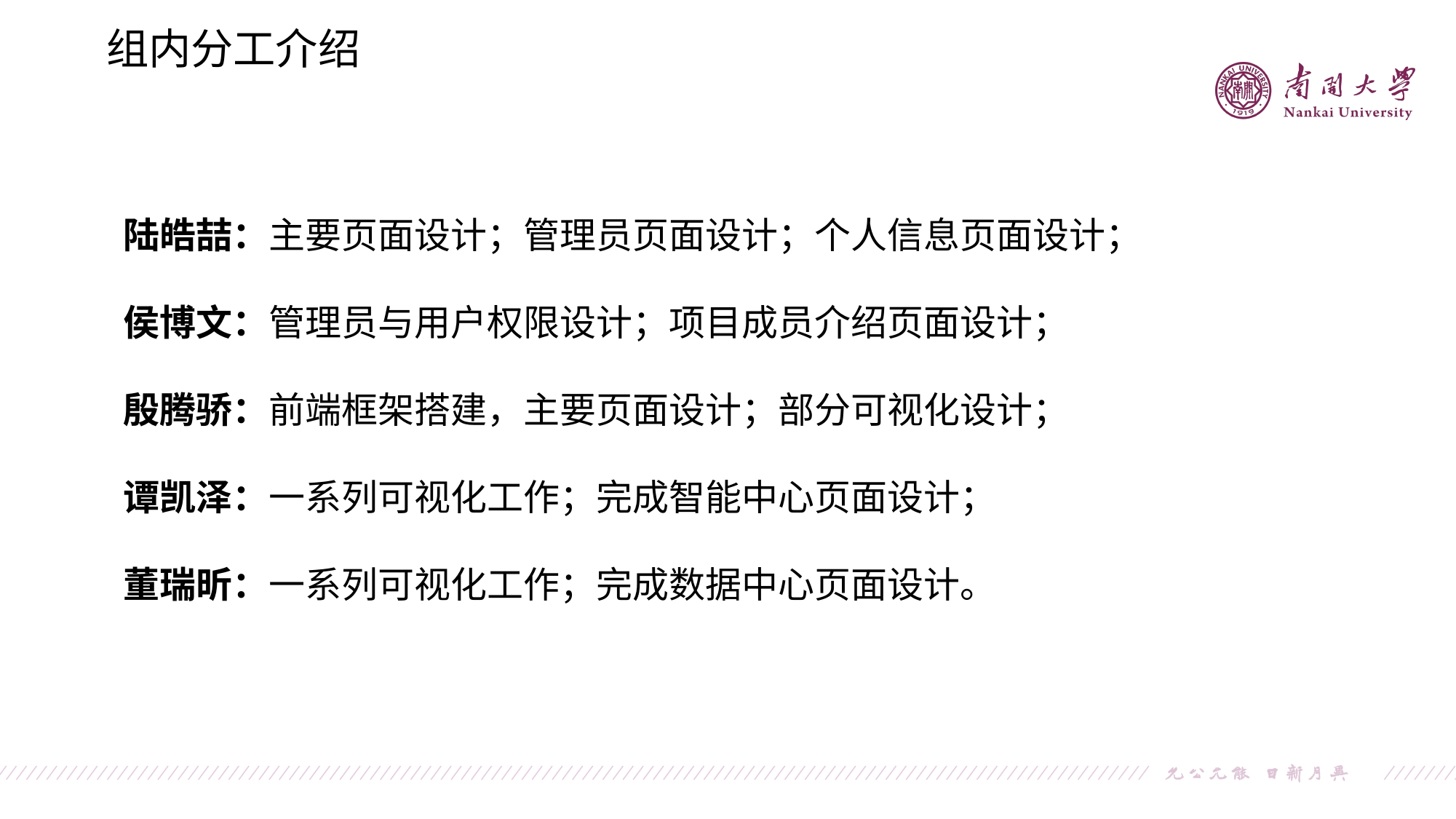

组内分工介绍

陆皓喆：主要页面设计；管理员页面设计；个人信息页面设计；
侯博文：管理员与用户权限设计；项目成员介绍页面设计；
殷腾骄：前端框架搭建，主要页面设计；部分可视化设计；
谭凯泽：一系列可视化工作；完成智能中心页面设计；
董瑞昕：一系列可视化工作；完成数据中心页面设计。